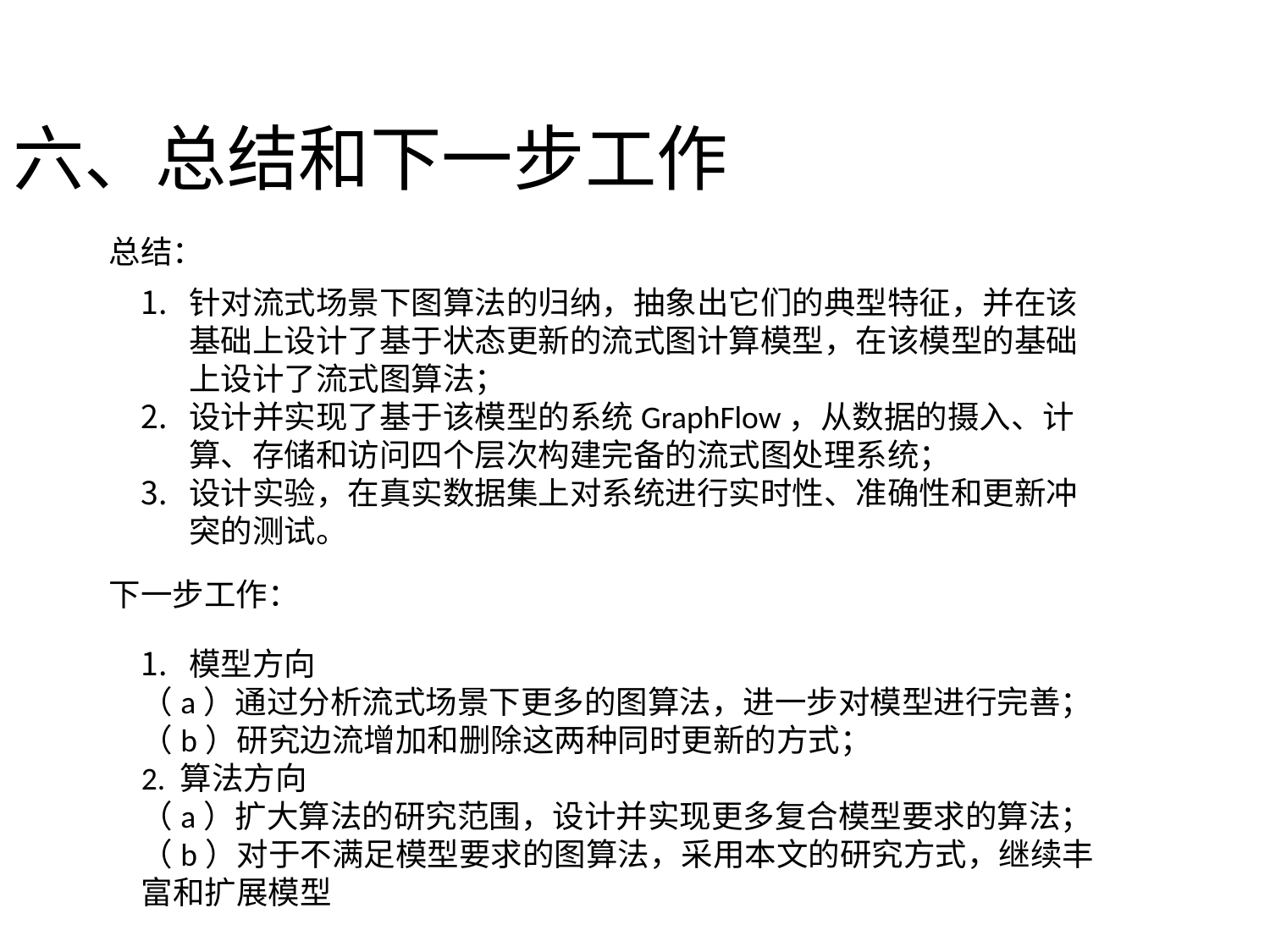

# 六、总结和下一步工作
总结：
针对流式场景下图算法的归纳，抽象出它们的典型特征，并在该基础上设计了基于状态更新的流式图计算模型，在该模型的基础上设计了流式图算法；
设计并实现了基于该模型的系统GraphFlow，从数据的摄入、计算、存储和访问四个层次构建完备的流式图处理系统；
设计实验，在真实数据集上对系统进行实时性、准确性和更新冲突的测试。
下一步工作：
模型方向
（a）通过分析流式场景下更多的图算法，进一步对模型进行完善；
（b）研究边流增加和删除这两种同时更新的方式；
2. 算法方向
（a）扩大算法的研究范围，设计并实现更多复合模型要求的算法；
（b）对于不满足模型要求的图算法，采用本文的研究方式，继续丰富和扩展模型